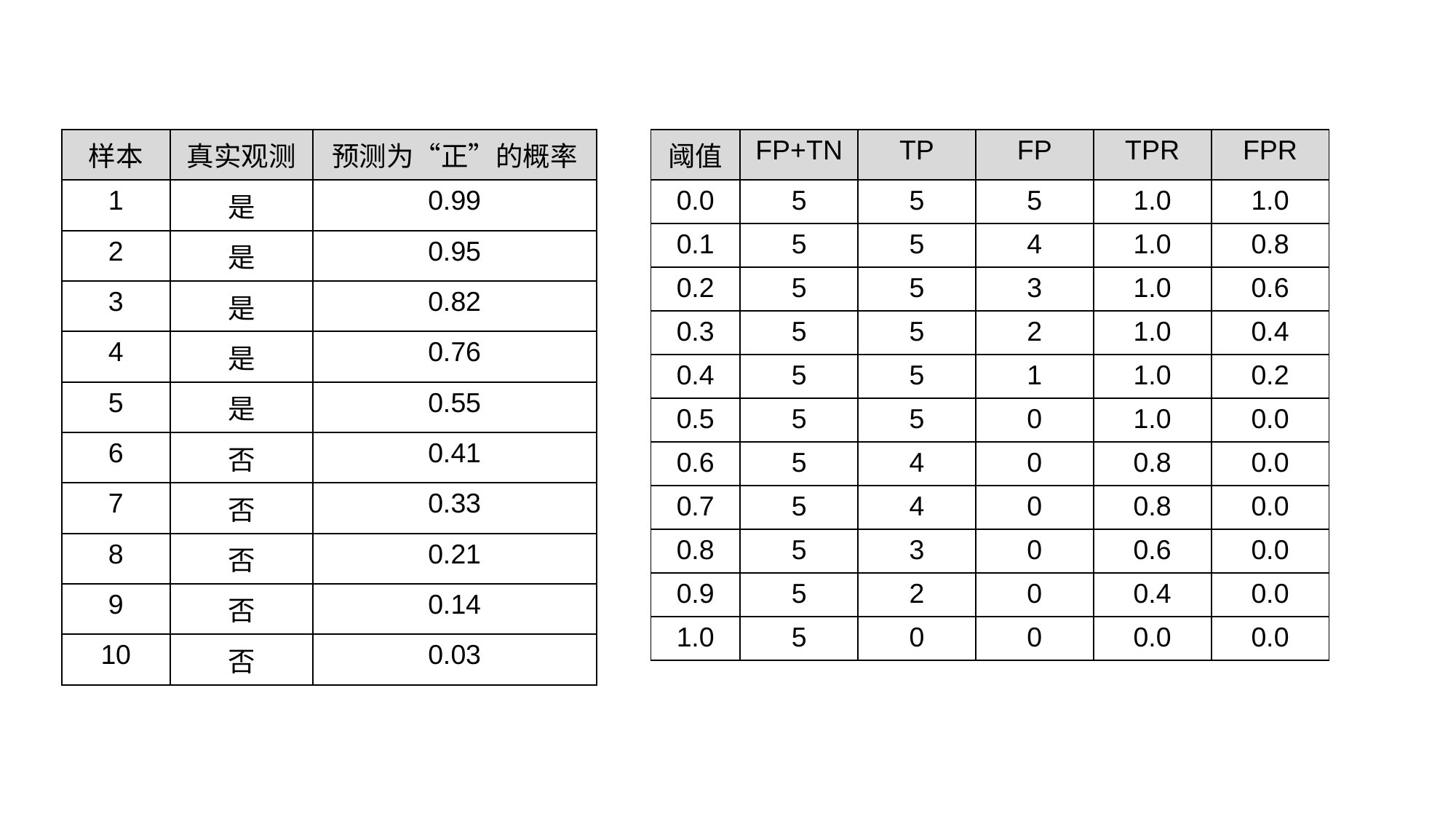

| 样本 | 真实观测 | 预测为“正”的概率 |
| --- | --- | --- |
| 1 | 是 | 0.99 |
| 2 | 是 | 0.95 |
| 3 | 是 | 0.82 |
| 4 | 是 | 0.76 |
| 5 | 是 | 0.55 |
| 6 | 否 | 0.41 |
| 7 | 否 | 0.33 |
| 8 | 否 | 0.21 |
| 9 | 否 | 0.14 |
| 10 | 否 | 0.03 |
| 阈值 | FP+TN | TP | FP | TPR | FPR |
| --- | --- | --- | --- | --- | --- |
| 0.0 | 5 | 5 | 5 | 1.0 | 1.0 |
| 0.1 | 5 | 5 | 4 | 1.0 | 0.8 |
| 0.2 | 5 | 5 | 3 | 1.0 | 0.6 |
| 0.3 | 5 | 5 | 2 | 1.0 | 0.4 |
| 0.4 | 5 | 5 | 1 | 1.0 | 0.2 |
| 0.5 | 5 | 5 | 0 | 1.0 | 0.0 |
| 0.6 | 5 | 4 | 0 | 0.8 | 0.0 |
| 0.7 | 5 | 4 | 0 | 0.8 | 0.0 |
| 0.8 | 5 | 3 | 0 | 0.6 | 0.0 |
| 0.9 | 5 | 2 | 0 | 0.4 | 0.0 |
| 1.0 | 5 | 0 | 0 | 0.0 | 0.0 |